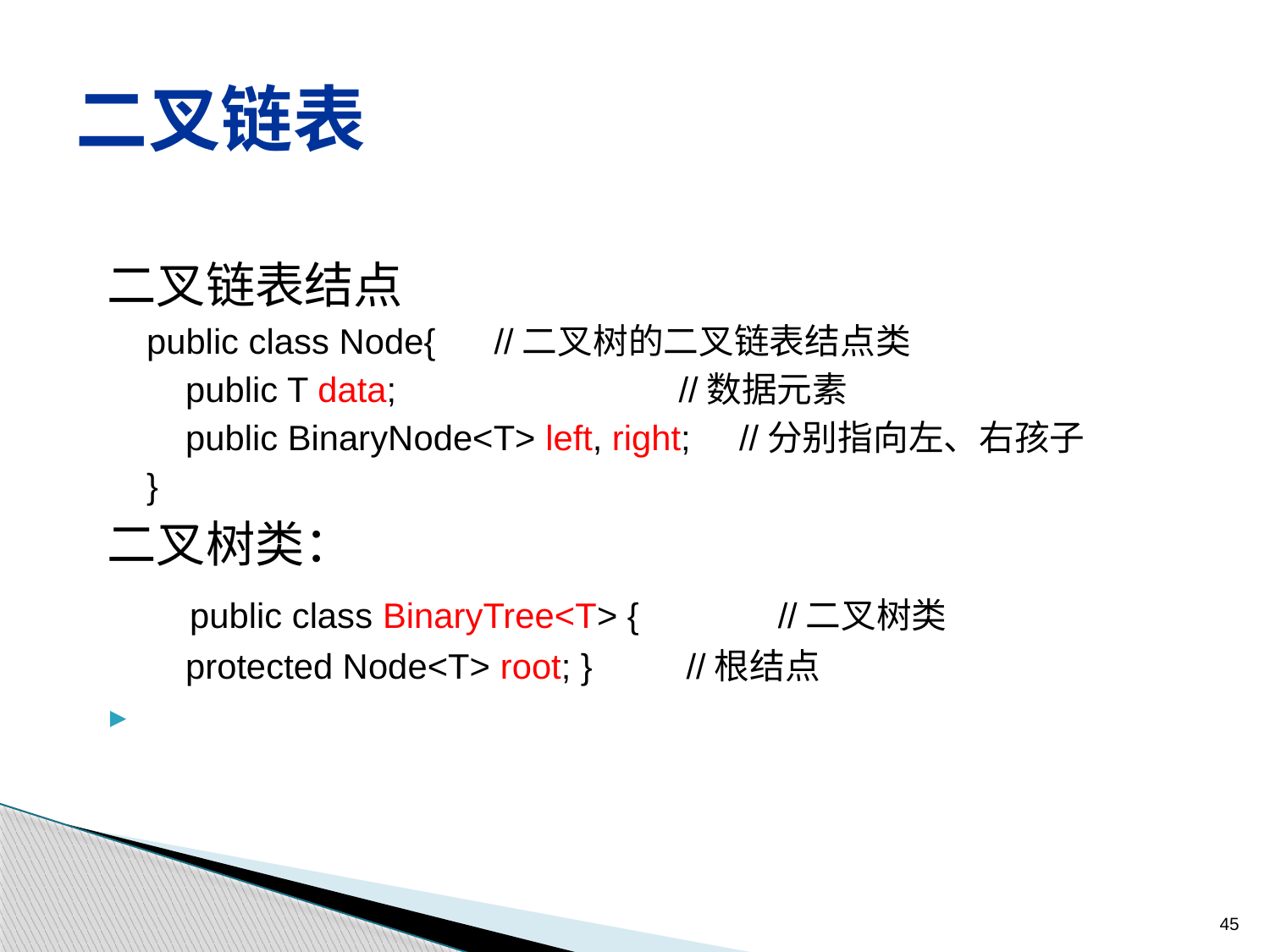

# 二叉链表
二叉链表结点
public class Node{      //二叉树的二叉链表结点类
    public T data;                             //数据元素
    public BinaryNode<T> left, right;     //分别指向左、右孩子
}
二叉树类：
      public class BinaryTree<T> {              	//二叉树类
    protected Node<T> root; }       	//根结点

45